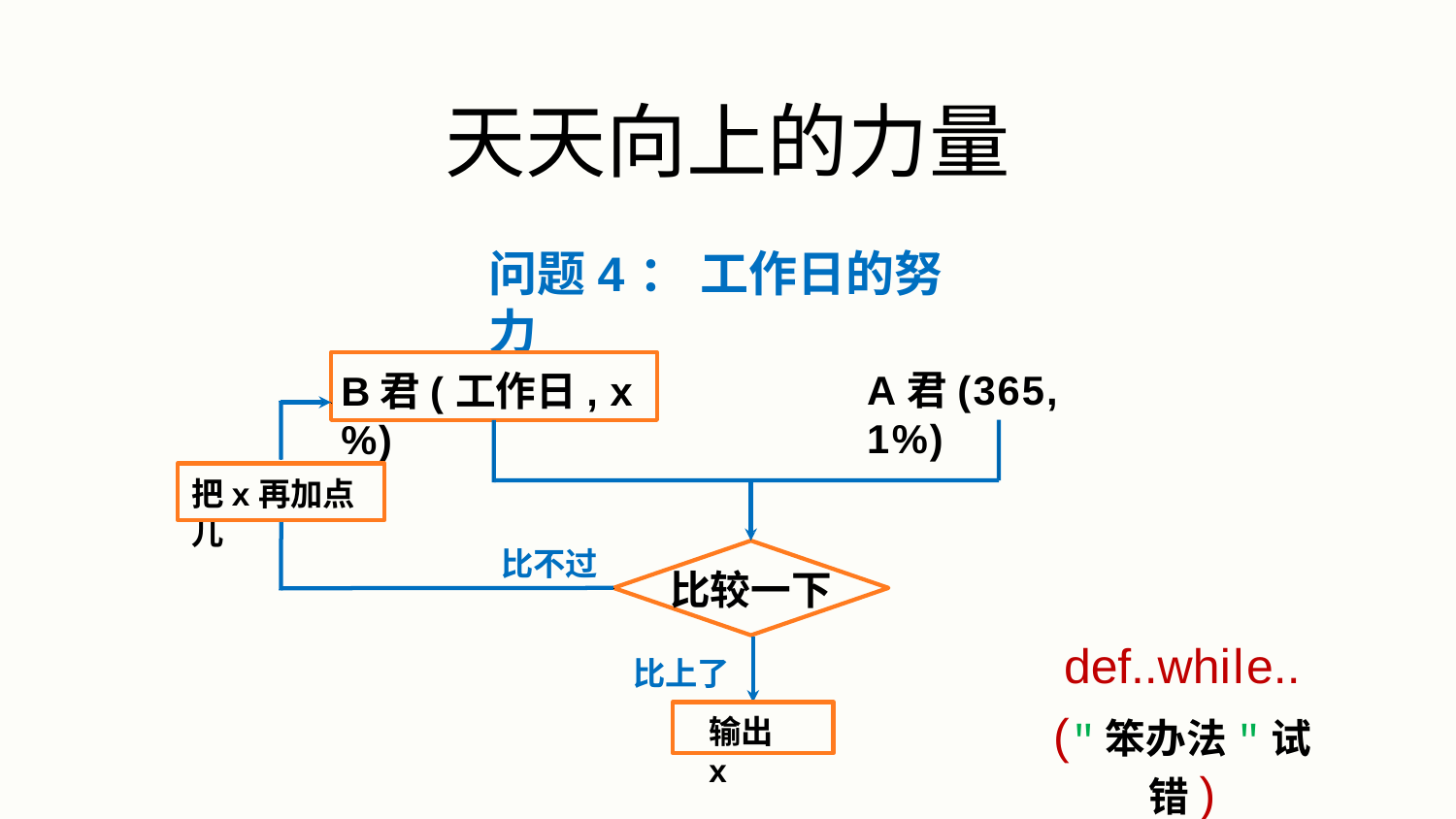

# 天天向上的力量
问题4： 工作日的努力

A君(365, 1%)
B君(工作日, x%)

把x再加点儿

比不过
比较一下

def..while..
("笨办法"试错)

比上了

输出x